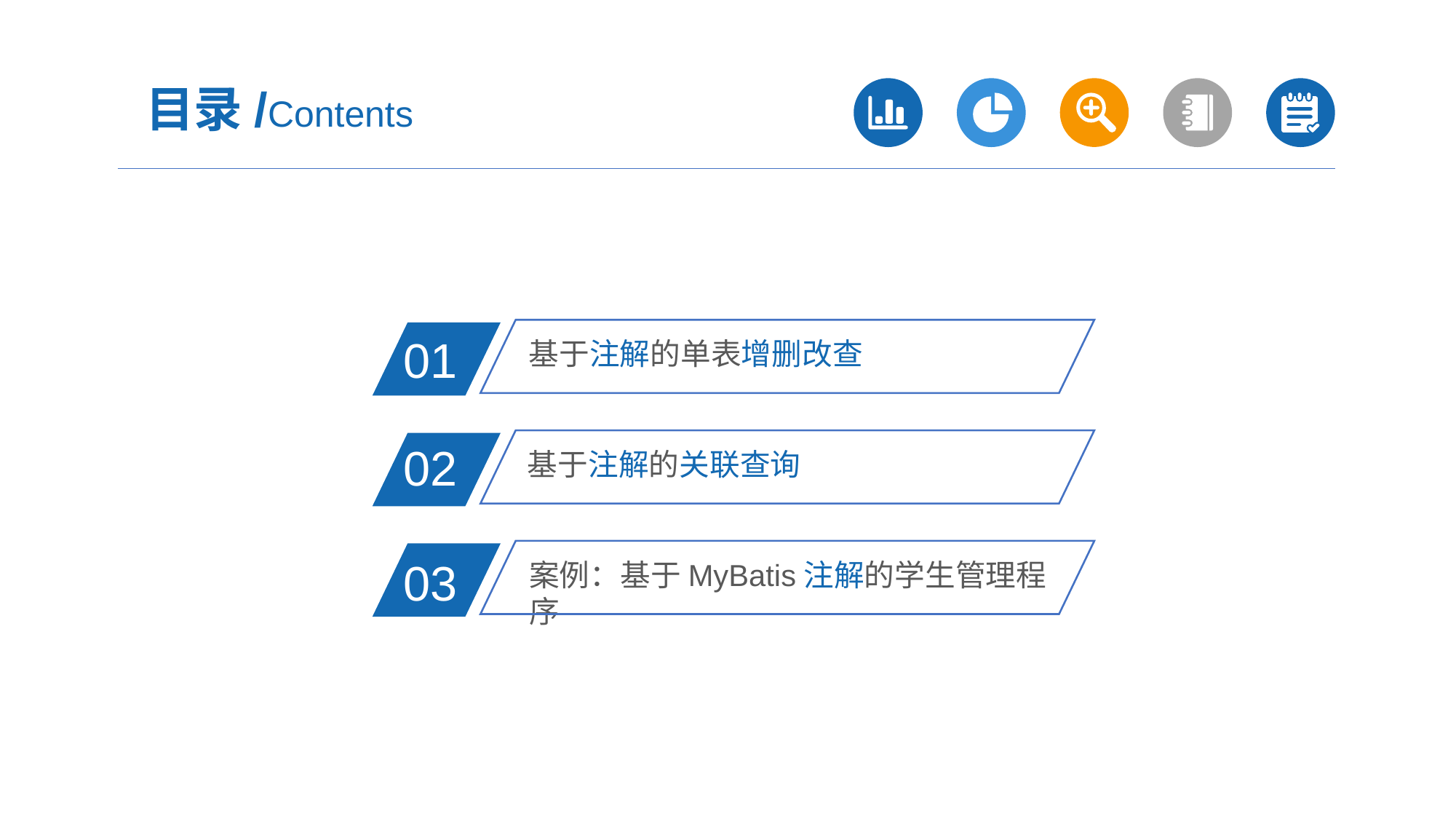

目录/Contents

基于注解的单表增删改查

01

基于注解的关联查询
02

案例：基于MyBatis注解的学生管理程序

03